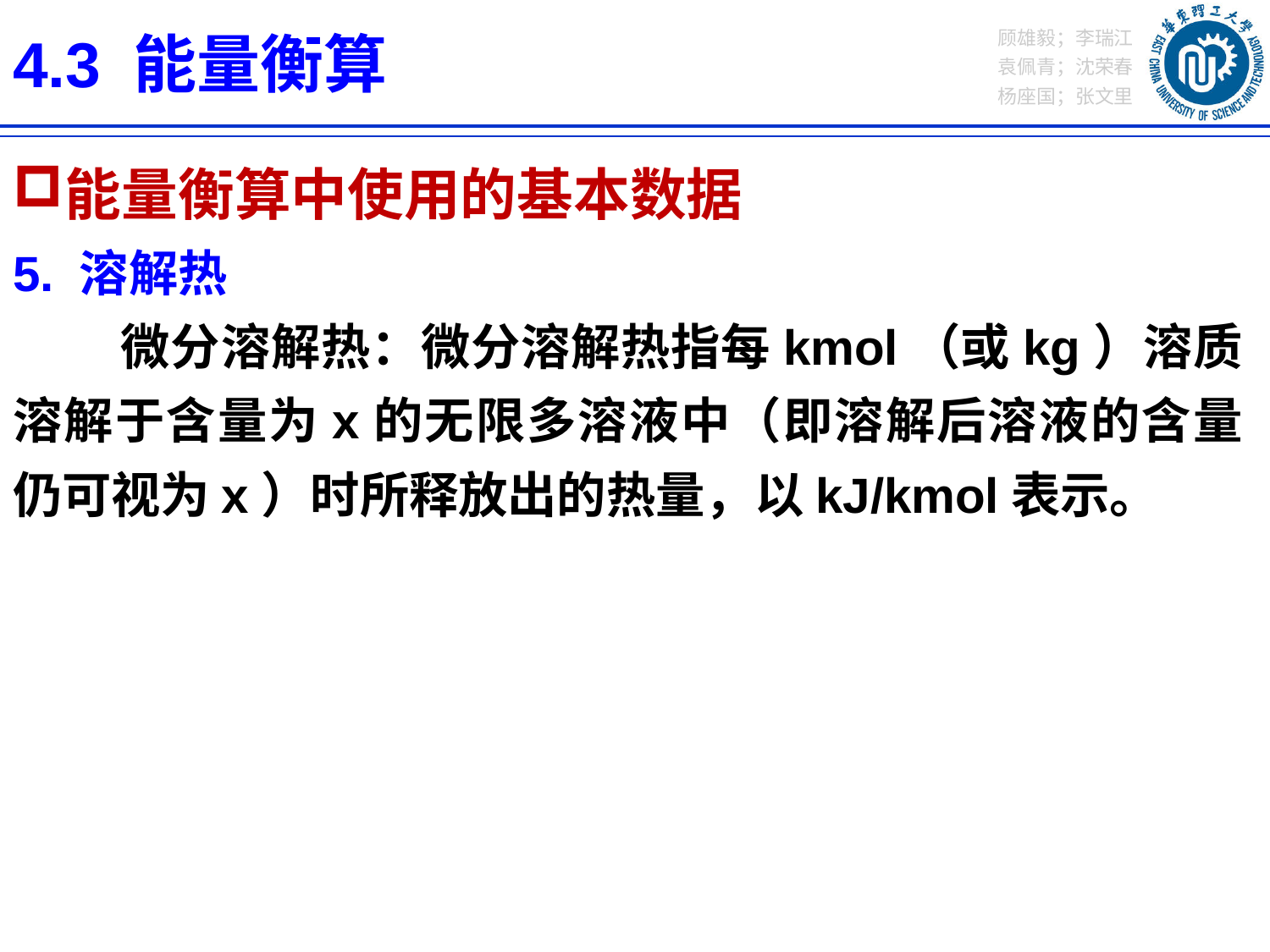

4.3 能量衡算
能量衡算中使用的基本数据
5. 溶解热
        微分溶解热：微分溶解热指每kmol（或kg）溶质溶解于含量为x的无限多溶液中（即溶解后溶液的含量仍可视为x）时所释放出的热量，以kJ/kmol表示。